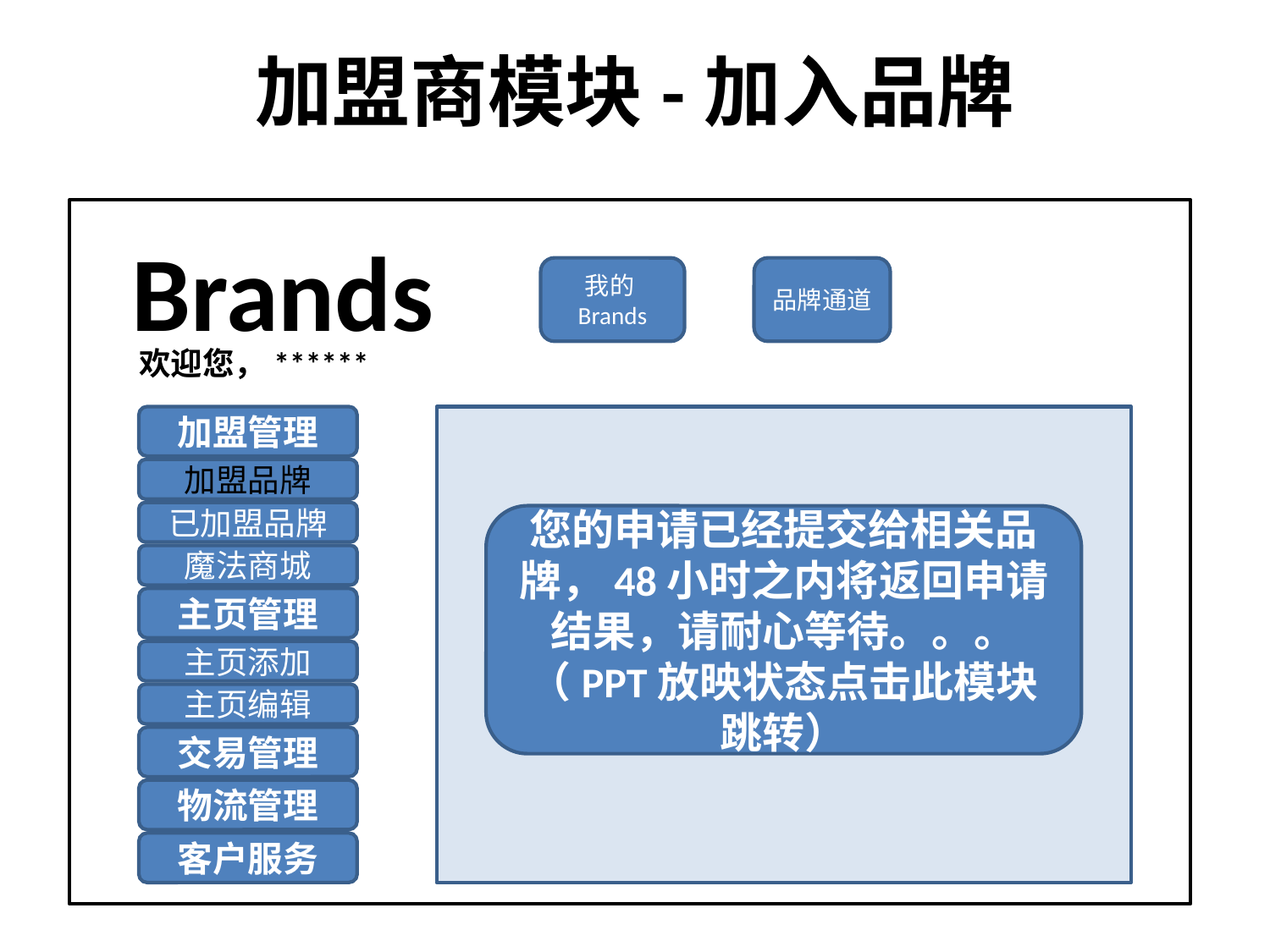

# 加盟商模块-加入品牌

Brands
我的Brands
品牌通道
欢迎您，******
加盟管理

加盟品牌
已加盟品牌
您的申请已经提交给相关品牌，48小时之内将返回申请结果，请耐心等待。。。（PPT放映状态点击此模块跳转）
魔法商城
主页管理
主页添加
主页编辑
交易管理
物流管理
客户服务